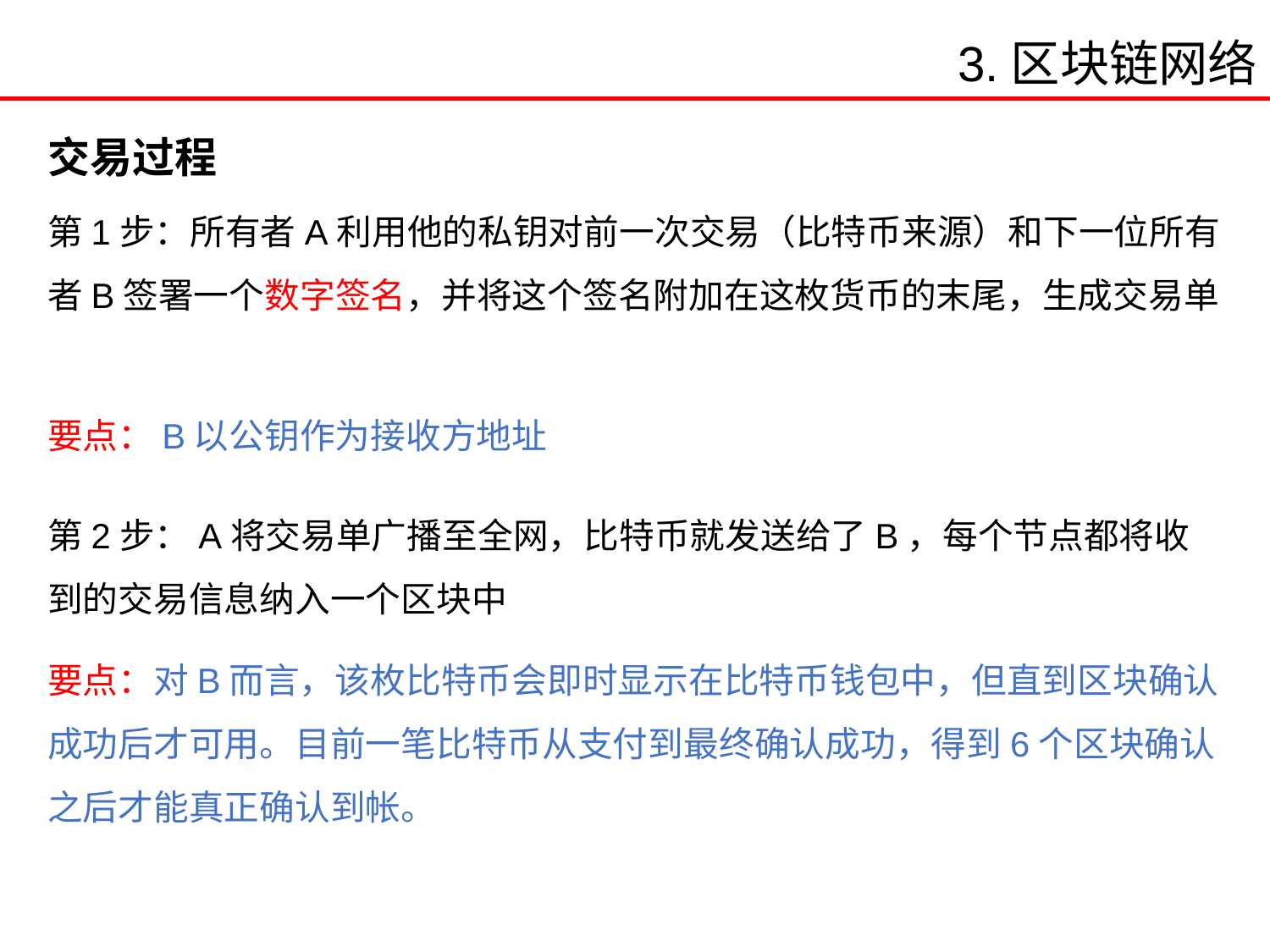

3.区块链网络
交易过程
第1步：所有者A利用他的私钥对前一次交易（比特币来源）和下一位所有者B签署一个数字签名，并将这个签名附加在这枚货币的末尾，生成交易单
要点：B以公钥作为接收方地址
第2步：A将交易单广播至全网，比特币就发送给了B，每个节点都将收到的交易信息纳入一个区块中
要点：对B而言，该枚比特币会即时显示在比特币钱包中，但直到区块确认成功后才可用。目前一笔比特币从支付到最终确认成功，得到6个区块确认之后才能真正确认到帐。